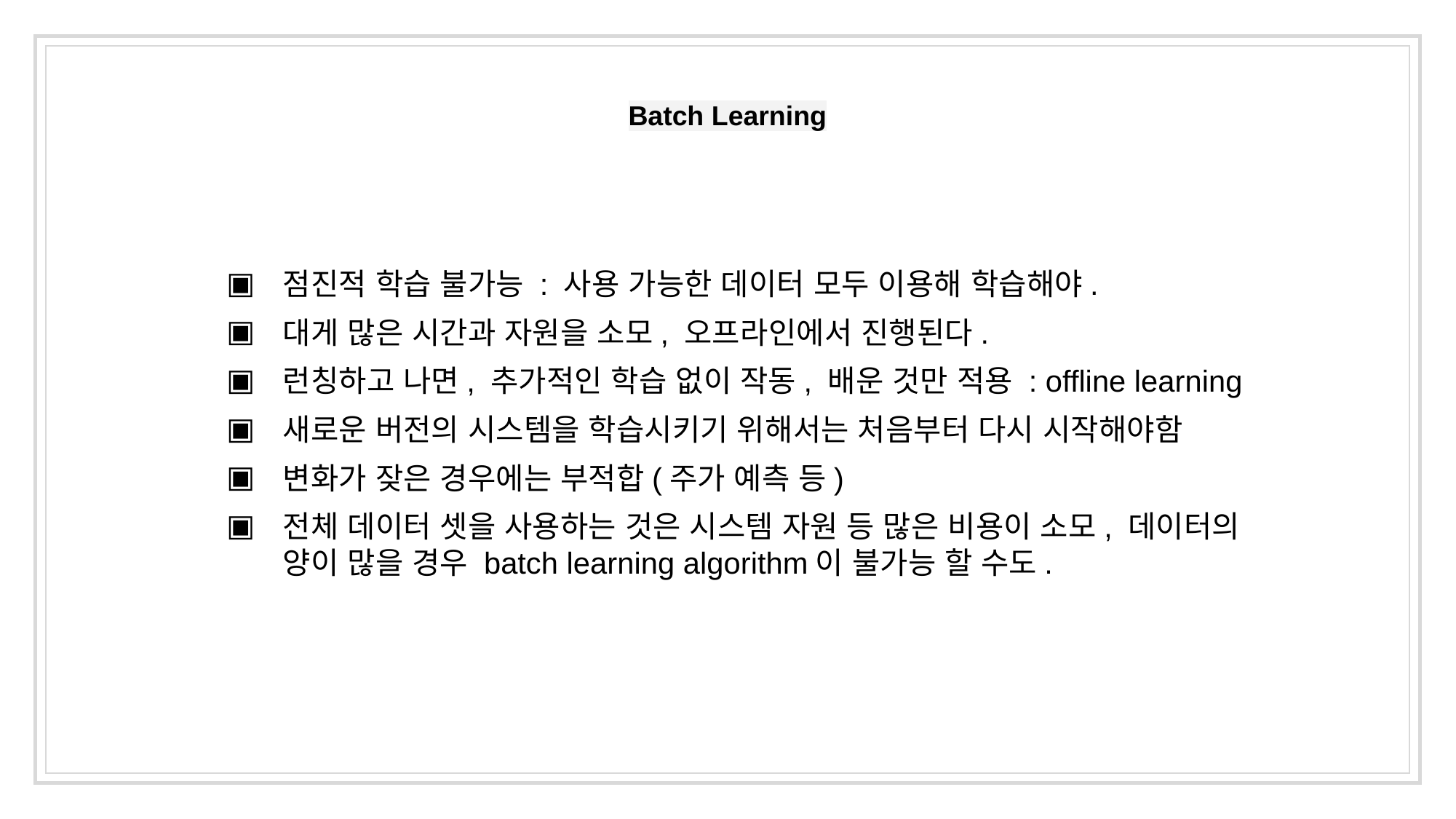

# Batch Learning
점진적 학습 불가능 : 사용 가능한 데이터 모두 이용해 학습해야.
대게 많은 시간과 자원을 소모, 오프라인에서 진행된다.
런칭하고 나면, 추가적인 학습 없이 작동, 배운 것만 적용 : offline learning
새로운 버전의 시스템을 학습시키기 위해서는 처음부터 다시 시작해야함
변화가 잦은 경우에는 부적합(주가 예측 등)
전체 데이터 셋을 사용하는 것은 시스템 자원 등 많은 비용이 소모, 데이터의 양이 많을 경우 batch learning algorithm이 불가능 할 수도.